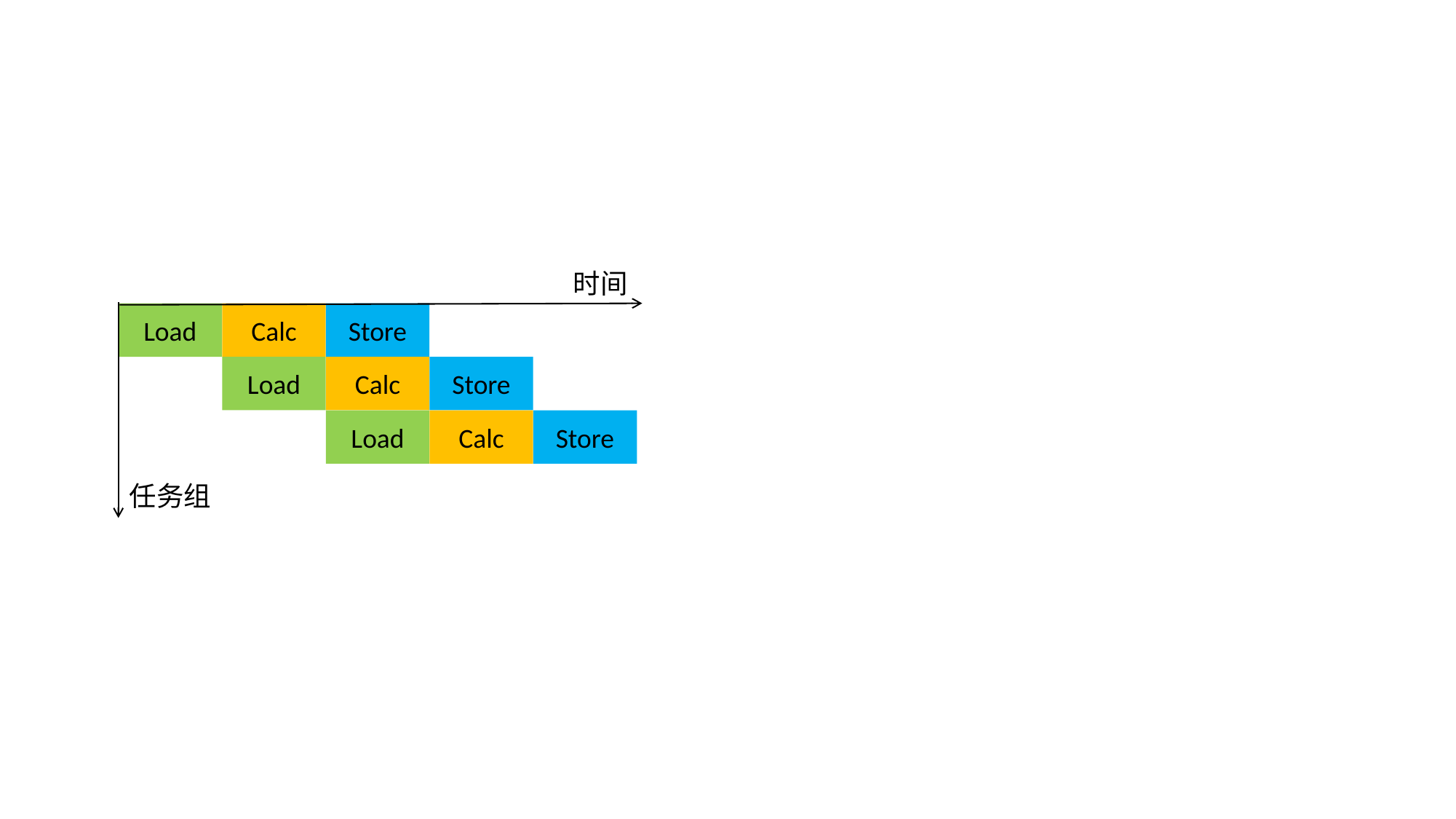

时间
Load
Calc
Store
Load
Calc
Store
Load
Calc
Store
任务组